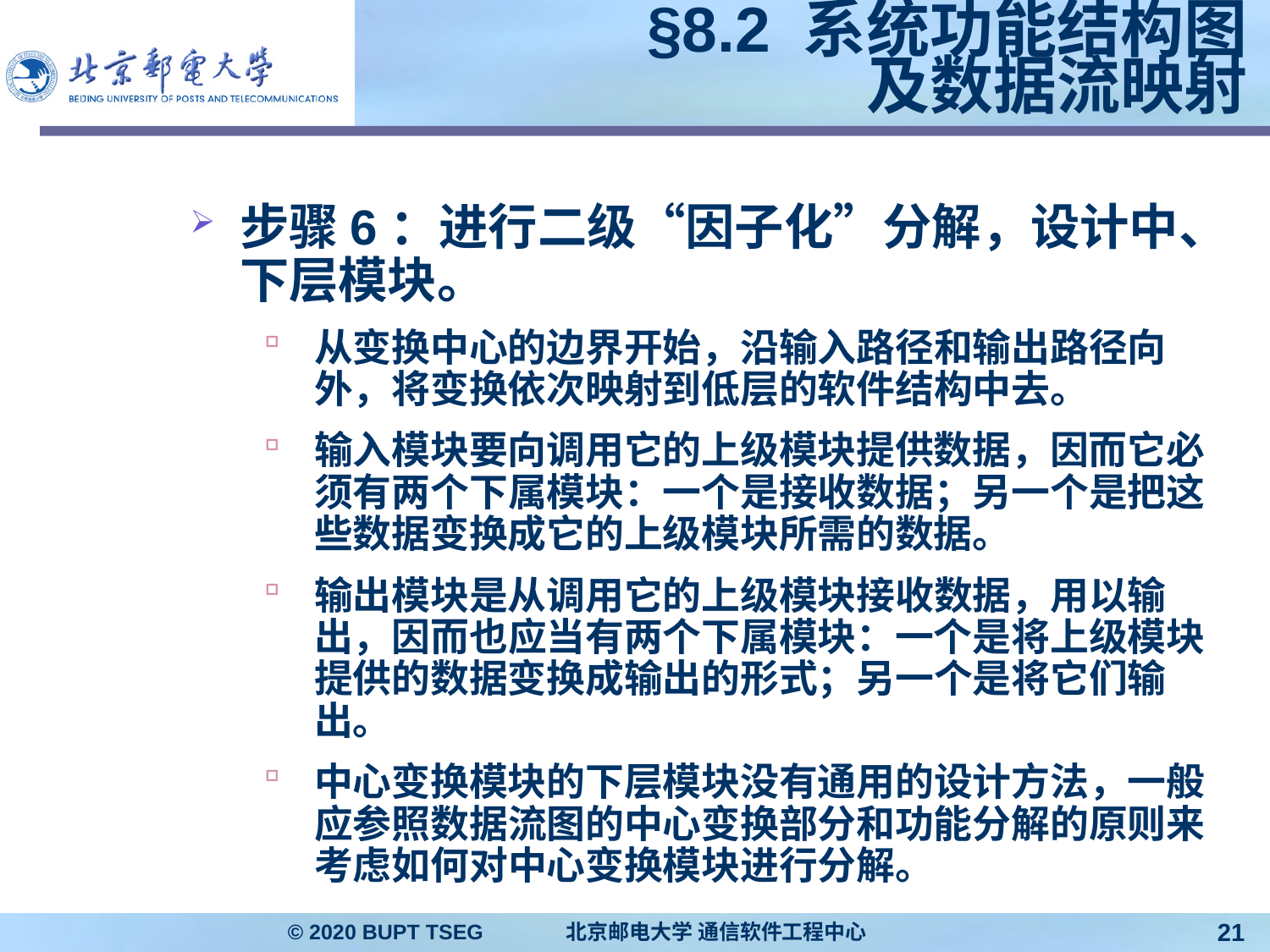

# §8.2 系统功能结构图 及数据流映射
步骤6：进行二级“因子化”分解，设计中、下层模块。
从变换中心的边界开始，沿输入路径和输出路径向外，将变换依次映射到低层的软件结构中去。
输入模块要向调用它的上级模块提供数据，因而它必须有两个下属模块：一个是接收数据；另一个是把这些数据变换成它的上级模块所需的数据。
输出模块是从调用它的上级模块接收数据，用以输出，因而也应当有两个下属模块：一个是将上级模块提供的数据变换成输出的形式；另一个是将它们输出。
中心变换模块的下层模块没有通用的设计方法，一般应参照数据流图的中心变换部分和功能分解的原则来考虑如何对中心变换模块进行分解。
© 2020 BUPT TSEG             北京邮电大学 通信软件工程中心